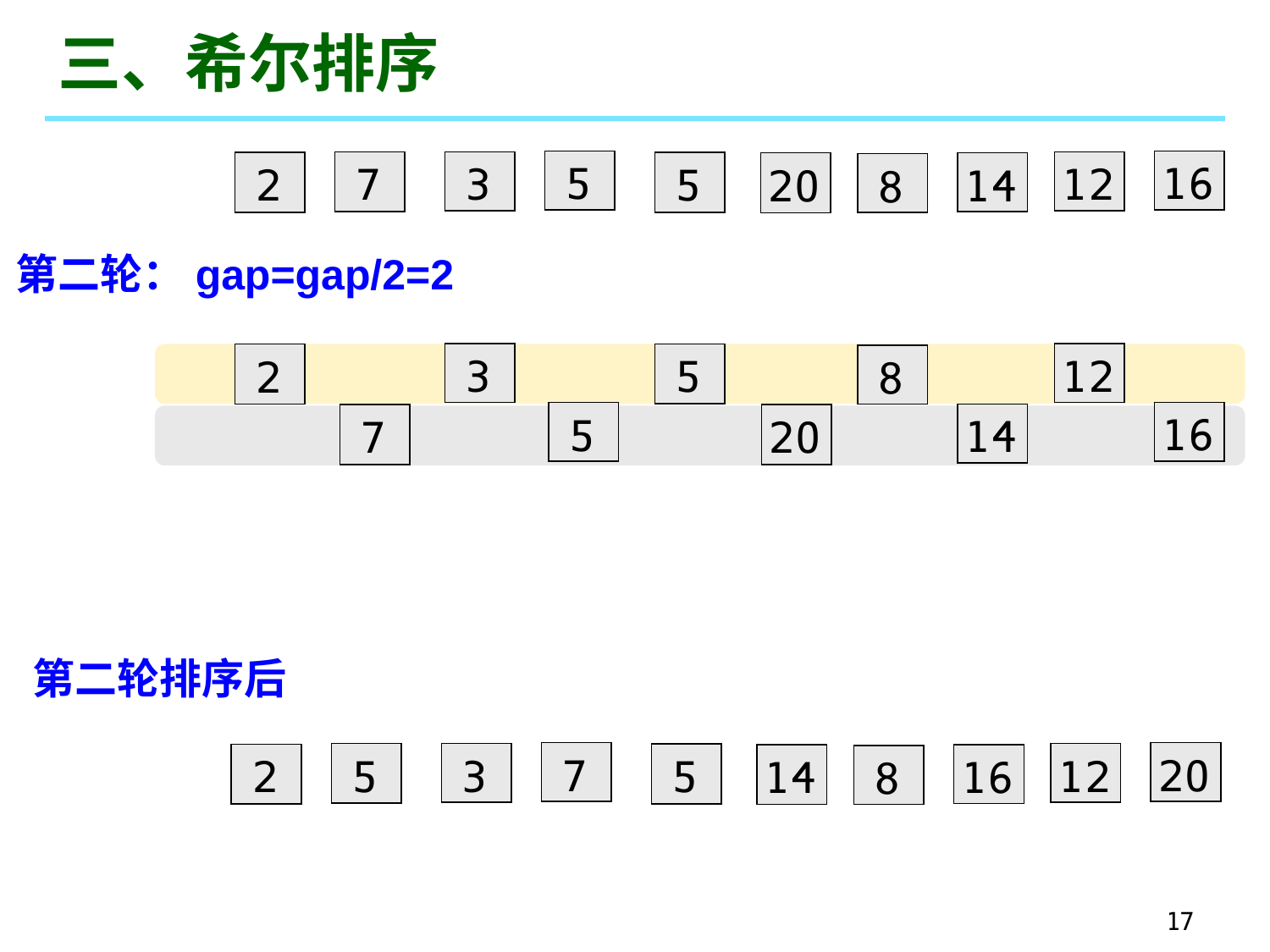

# 三、希尔排序
5
16
7
3
12
5
2
20
14
8
第二轮：gap=gap/2=2
3
12
5
2
8
16
5
14
7
20

第二轮排序后
7
20
5
3
12
5
2
14
16
8
17